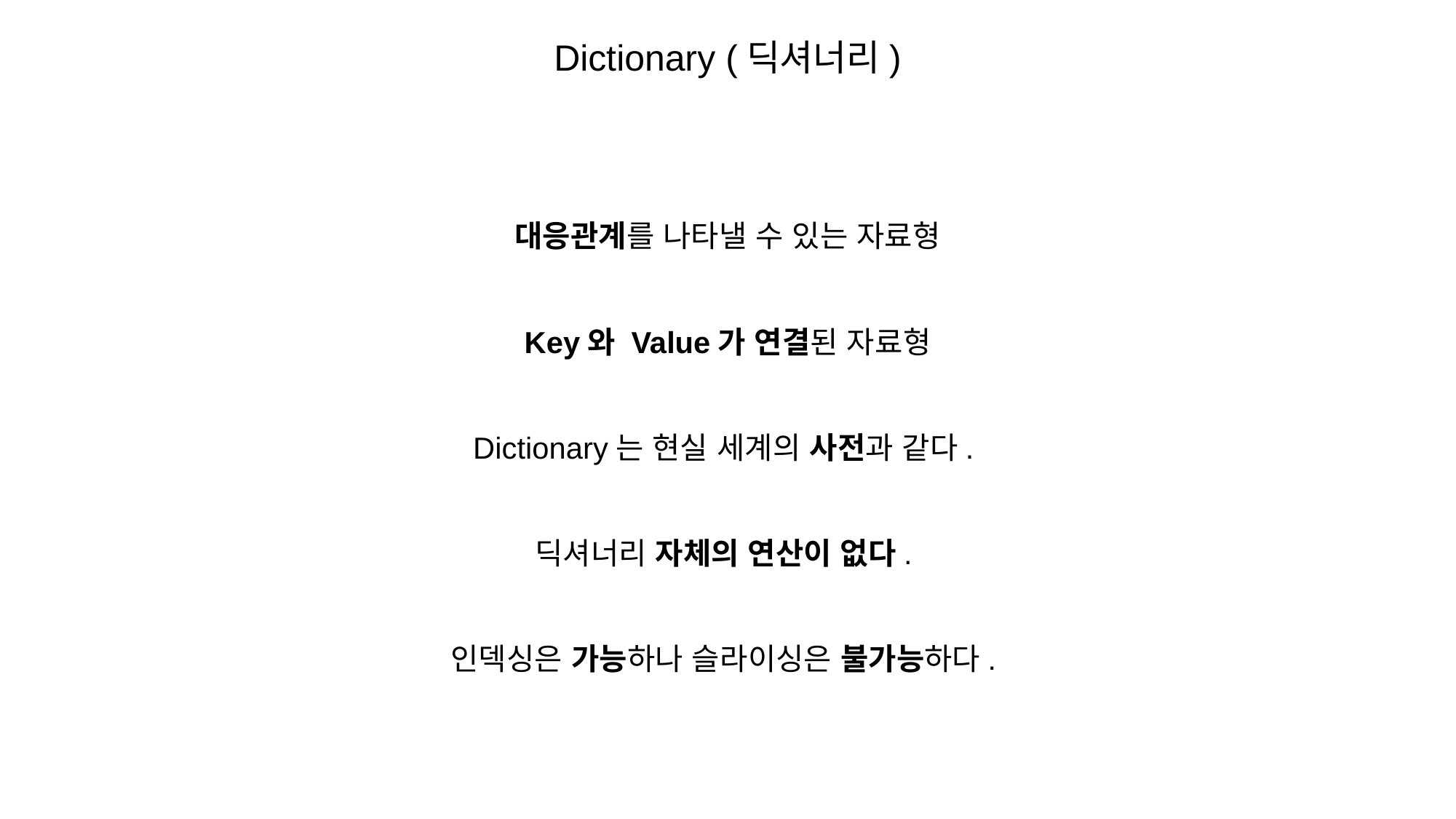

Dictionary (딕셔너리)
대응관계를 나타낼 수 있는 자료형

Key와 Value가 연결된 자료형
Dictionary는 현실 세계의 사전과 같다.
딕셔너리 자체의 연산이 없다.
인덱싱은 가능하나 슬라이싱은 불가능하다.